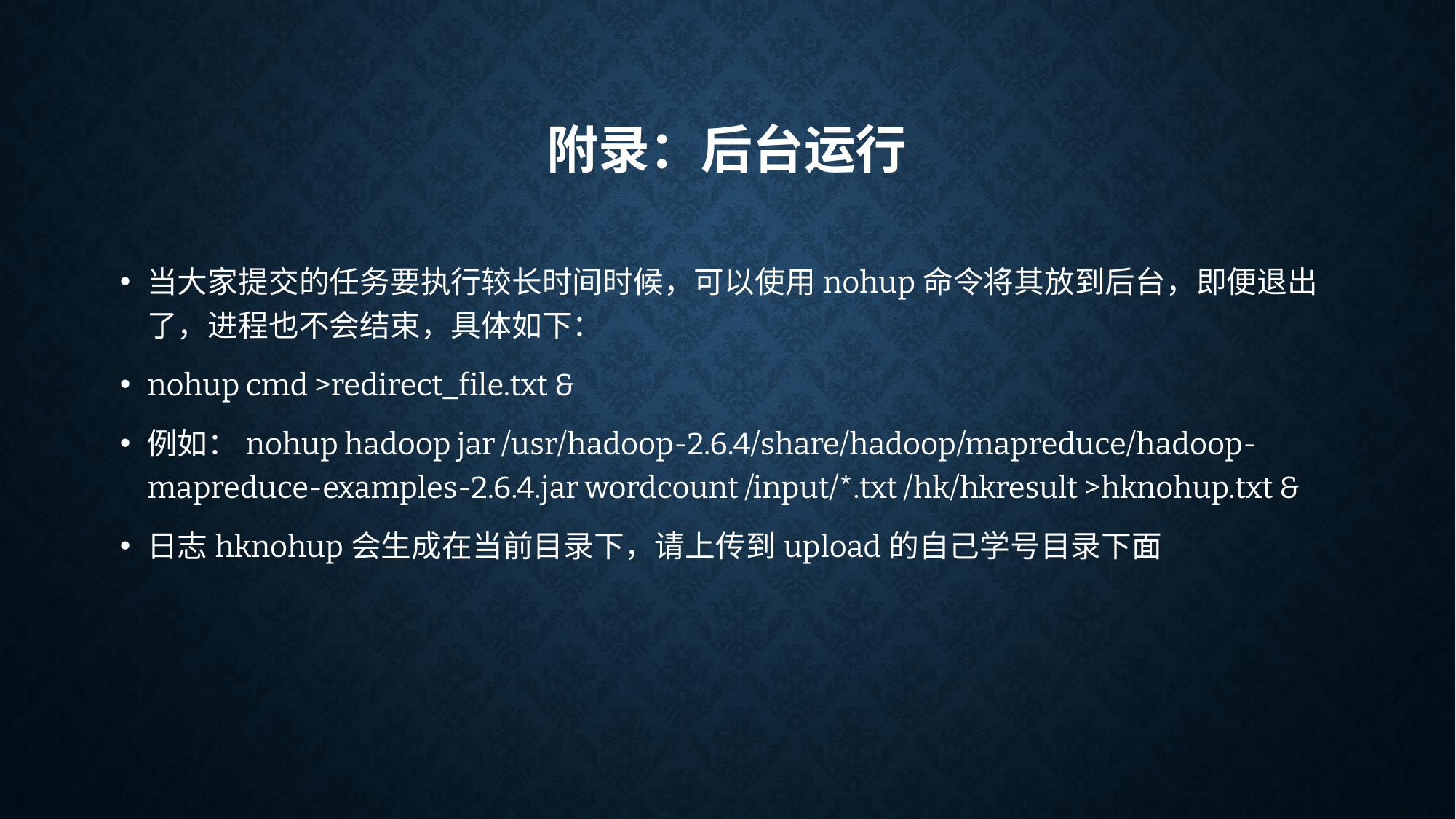

# 附录：后台运行
当大家提交的任务要执行较长时间时候，可以使用nohup命令将其放到后台，即便退出了，进程也不会结束，具体如下：
nohup cmd >redirect_file.txt &
例如：nohup hadoop jar /usr/hadoop-2.6.4/share/hadoop/mapreduce/hadoop-mapreduce-examples-2.6.4.jar wordcount /input/*.txt /hk/hkresult >hknohup.txt &
日志hknohup会生成在当前目录下，请上传到upload的自己学号目录下面